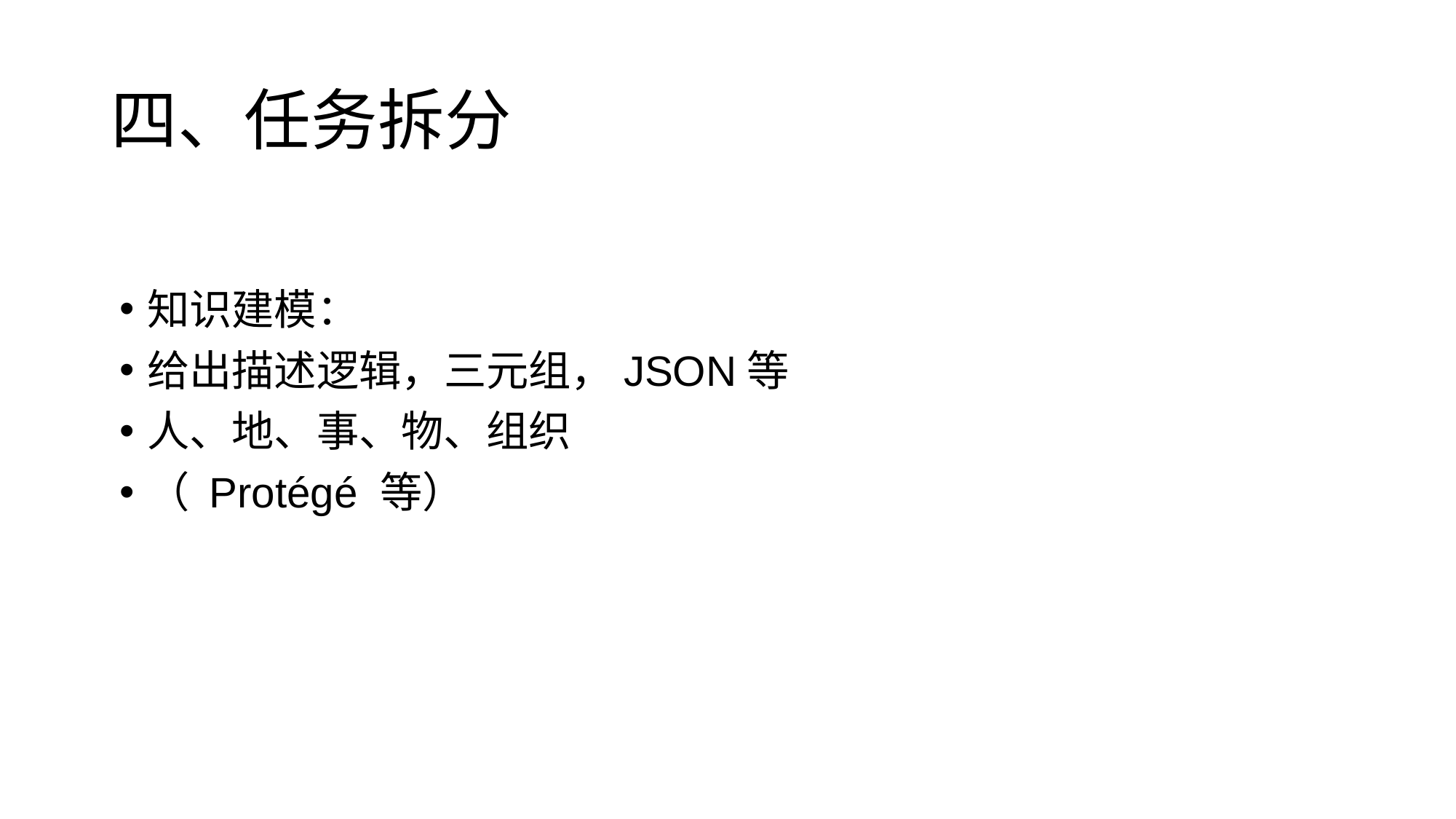

# 四、任务拆分
知识建模：
给出描述逻辑，三元组，JSON等
人、地、事、物、组织
（ Protégé 等）